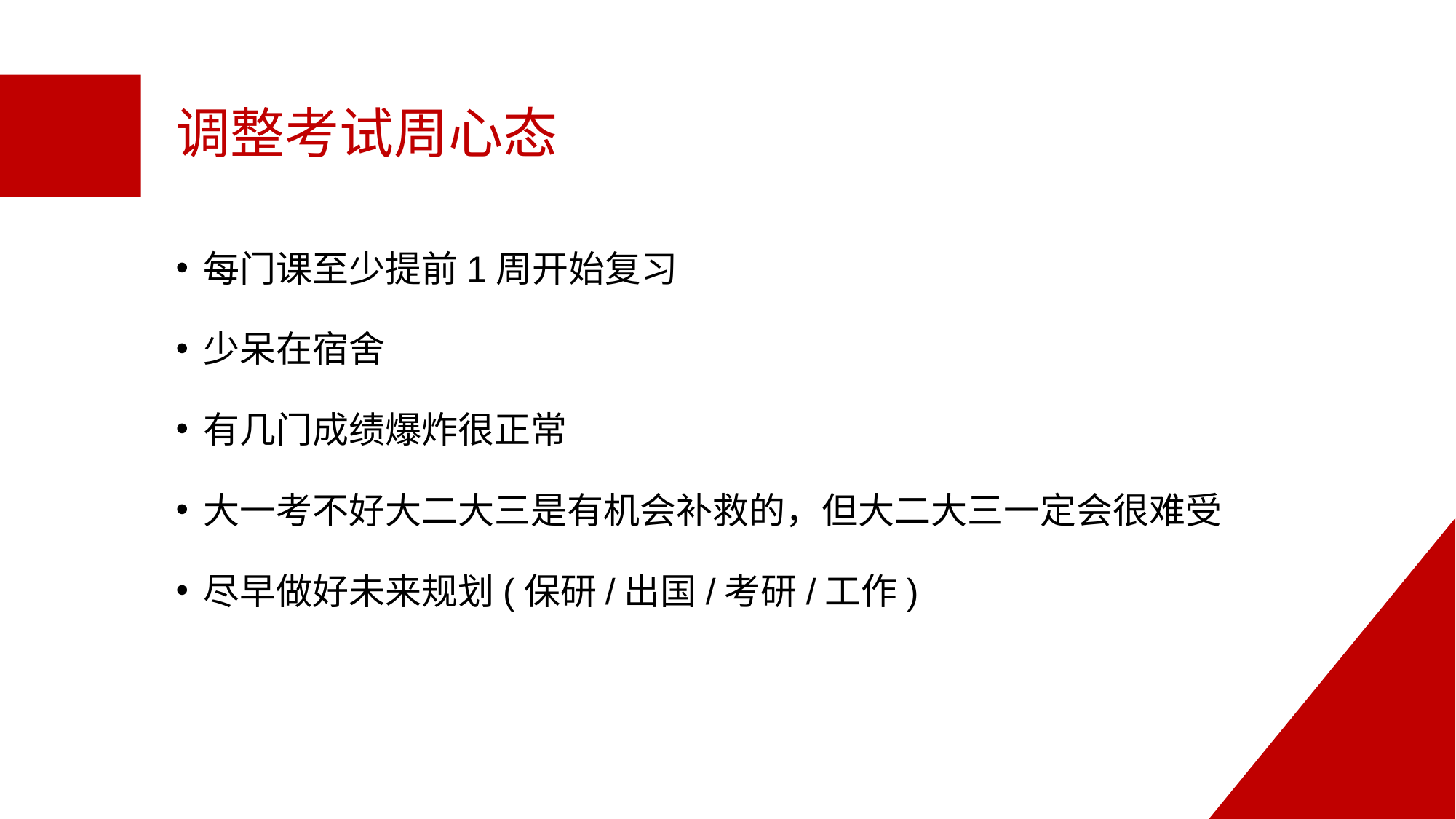

# 调整考试周心态
每门课至少提前1周开始复习
少呆在宿舍
有几门成绩爆炸很正常
大一考不好大二大三是有机会补救的，但大二大三一定会很难受
尽早做好未来规划(保研/出国/考研/工作)